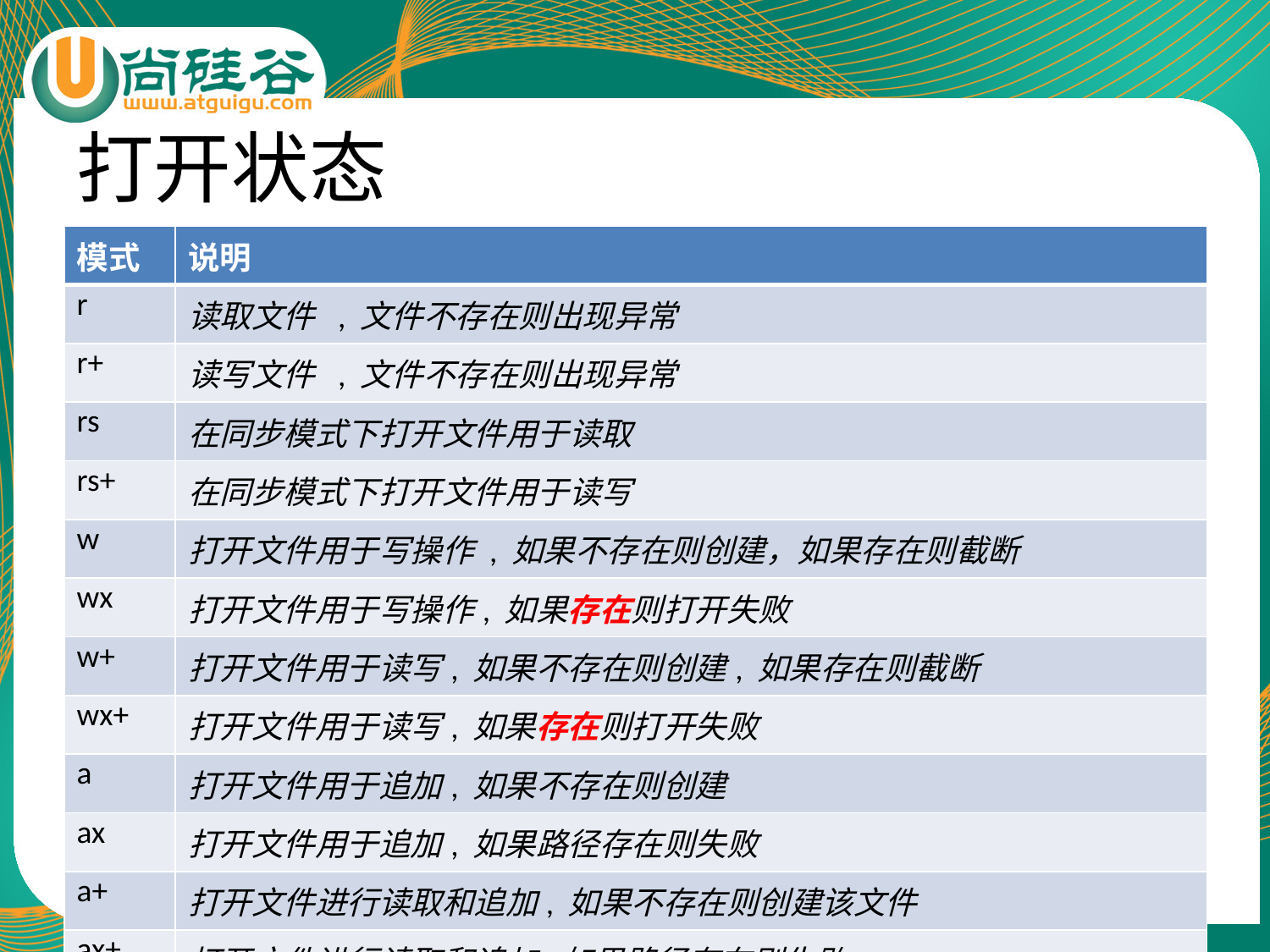

# 打开状态
| 模式 | 说明 |
| --- | --- |
| r | 读取文件 , 文件不存在则出现异常 |
| r+ | 读写文件 , 文件不存在则出现异常 |
| rs | 在同步模式下打开文件用于读取 |
| rs+ | 在同步模式下打开文件用于读写 |
| w | 打开文件用于写操作 , 如果不存在则创建，如果存在则截断 |
| wx | 打开文件用于写操作, 如果存在则打开失败 |
| w+ | 打开文件用于读写, 如果不存在则创建, 如果存在则截断 |
| wx+ | 打开文件用于读写, 如果存在则打开失败 |
| a | 打开文件用于追加, 如果不存在则创建 |
| ax | 打开文件用于追加, 如果路径存在则失败 |
| a+ | 打开文件进行读取和追加, 如果不存在则创建该文件 |
| ax+ | 打开文件进行读取和追加,如果路径存在则失败 |